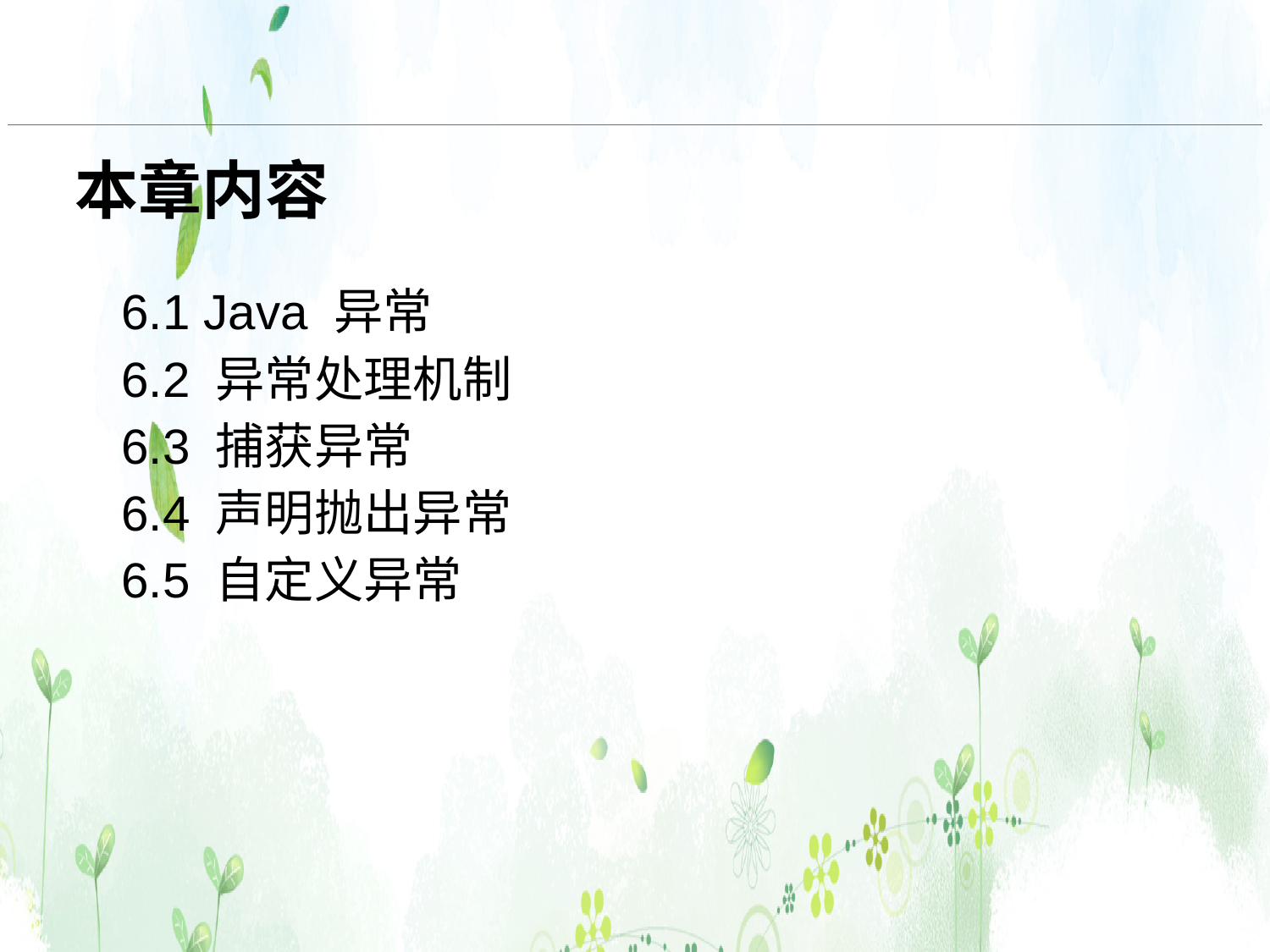

本章内容
6.1 Java 异常
6.2 异常处理机制
6.3 捕获异常
6.4 声明抛出异常
6.5 自定义异常